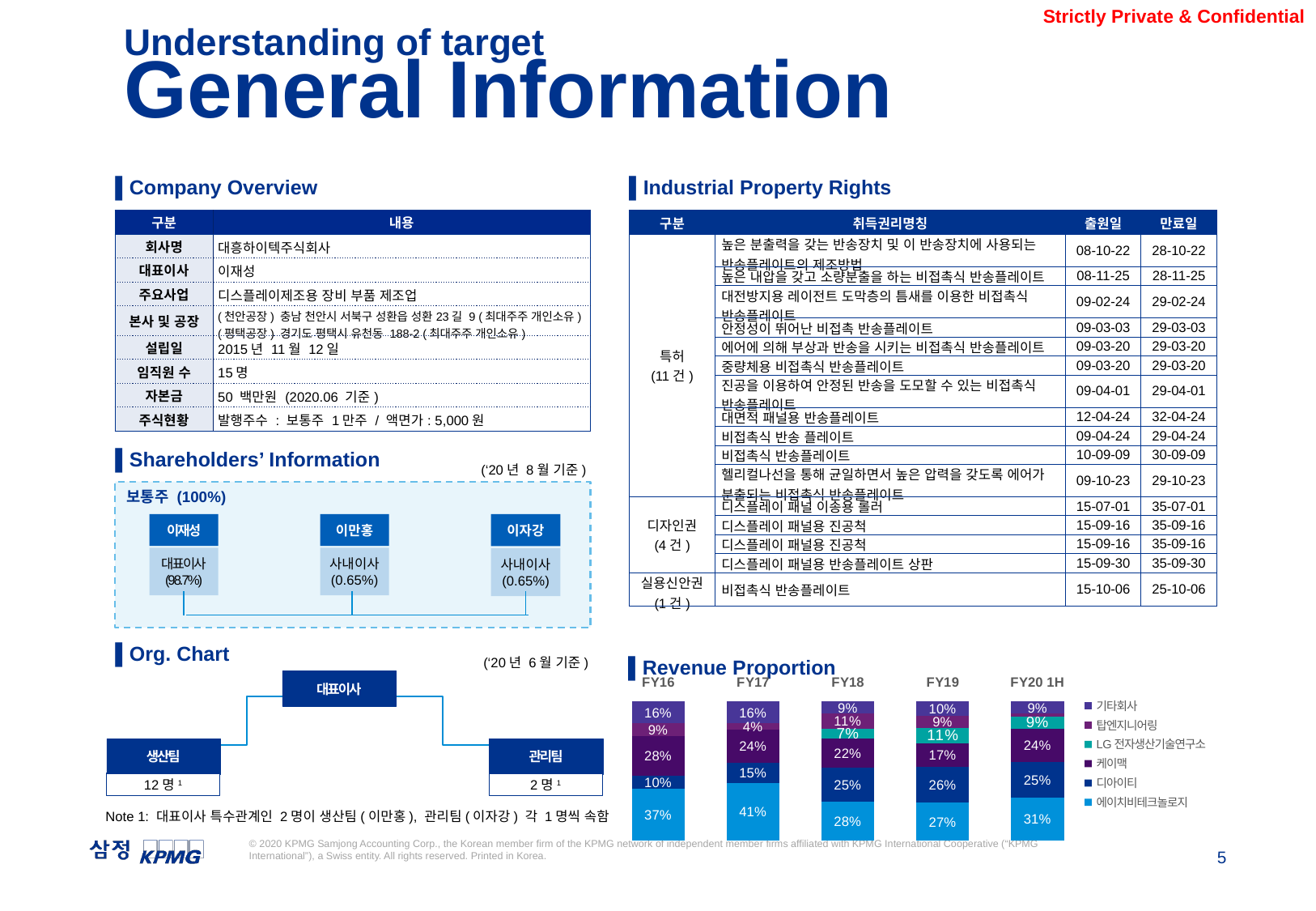

Understanding of target
General Information
▌Industrial Property Rights
▌Company Overview
| 구분 | 내용 |
| --- | --- |
| 회사명 | 대흥하이텍주식회사 |
| 대표이사 | 이재성 |
| 주요사업 | 디스플레이제조용 장비 부품 제조업 |
| 본사 및 공장 | (천안공장) 충남 천안시 서북구 성환읍 성환23길 9 (최대주주 개인소유) (평택공장) 경기도 평택시 유천동 188-2 (최대주주 개인소유) |
| 설립일 | 2015년 11월 12일 |
| 임직원 수 | 15명 |
| 자본금 | 50 백만원 (2020.06 기준) |
| 주식현황 | 발행주수 : 보통주 1만주 / 액면가: 5,000원 |
| 구분 | 취득권리명칭 | 출원일 | 만료일 |
| --- | --- | --- | --- |
| 특허 (11건) | 높은 분출력을 갖는 반송장치 및 이 반송장치에 사용되는 반송플레이트의 제조방법 | 08-10-22 | 28-10-22 |
|  | 높은 내압을 갖고 소량분출을 하는 비접촉식 반송플레이트 | 08-11-25 | 28-11-25 |
|  | 대전방지용 레이전트 도막층의 틈새를 이용한 비접촉식 반송플레이트 | 09-02-24 | 29-02-24 |
|  | 안정성이 뛰어난 비접촉 반송플레이트 | 09-03-03 | 29-03-03 |
|  | 에어에 의해 부상과 반송을 시키는 비접촉식 반송플레이트 | 09-03-20 | 29-03-20 |
|  | 중량체용 비접촉식 반송플레이트 | 09-03-20 | 29-03-20 |
|  | 진공을 이용하여 안정된 반송을 도모할 수 있는 비접촉식 반송플레이트 | 09-04-01 | 29-04-01 |
|  | 대면적 패널용 반송플레이트 | 12-04-24 | 32-04-24 |
|  | 비접촉식 반송 플레이트 | 09-04-24 | 29-04-24 |
|  | 비접촉식 반송플레이트 | 10-09-09 | 30-09-09 |
|  | 헬리컬나선을 통해 균일하면서 높은 압력을 갖도록 에어가 분출되는 비접촉식 반송플레이트 | 09-10-23 | 29-10-23 |
| 디자인권 (4건) | 디스플레이 패널 이송용 롤러 | 15-07-01 | 35-07-01 |
|  | 디스플레이 패널용 진공척 | 15-09-16 | 35-09-16 |
|  | 디스플레이 패널용 진공척 | 15-09-16 | 35-09-16 |
|  | 디스플레이 패널용 반송플레이트 상판 | 15-09-30 | 35-09-30 |
| 실용신안권 (1건) | 비접촉식 반송플레이트 | 15-10-06 | 25-10-06 |
▌Shareholders’ Information
(‘20년 8월 기준)
보통주 (100%)
이재성
대표이사
(98.7%)
이만홍
사내이사
(0.65%)
이자강
사내이사
(0.65%)
▌Org. Chart
▌Revenue Proportion
(‘20년 6월 기준)
대표이사

### Chart

| Category | 에이치비테크놀로지 | 디아이티 | 케이맥 | LG전자생산기술연구소 | 탑엔지니어링 | 기타회사 |
|---|---|---|---|---|---|---|
| FY16 | 0.37154498240074435 | 0.09523266987117376 | 0.28491154921456513 | 0.0 | 0.09146001896970427 | 0.1568507795438125 |
| FY17 | 0.4121498251600631 | 0.14845865839022548 | 0.23953907820940287 | 0.0 | 0.0443943084057671 | 0.15545812983454146 |
| FY18 | 0.27697384454268975 | 0.24500234582298214 | 0.21531877836774158 | 0.06765515344126276 | 0.10742944063043203 | 0.08762043719489172 |
| FY19 | 0.272644868781027 | 0.2556669215290213 | 0.1721668766109204 | 0.10741158000775602 | 0.09106171572784674 | 0.10104803734342843 |
| FY20 1H | 0.31019795974382436 | 0.25387694419030193 | 0.24227195791399816 | 0.08577310155535224 | 0.020514638609332114 | 0.08793732845379688 |
생산팀
관리팀
12명1
2명1
Note 1: 대표이사 특수관계인 2명이 생산팀(이만홍), 관리팀(이자강) 각 1명씩 속함